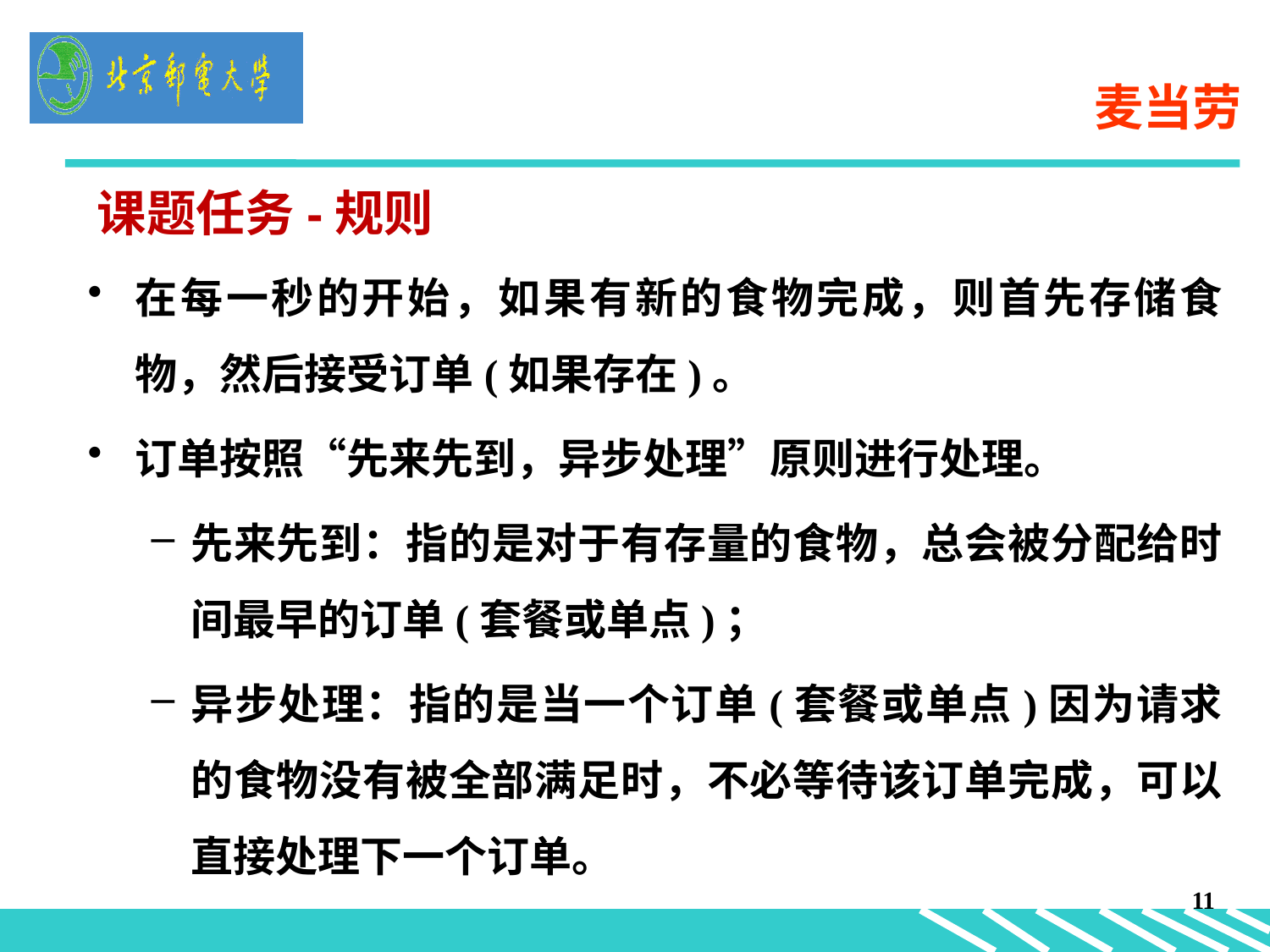

# 麦当劳
课题任务-规则
在每一秒的开始，如果有新的食物完成，则首先存储食物，然后接受订单(如果存在)。
订单按照“先来先到，异步处理”原则进行处理。
先来先到：指的是对于有存量的食物，总会被分配给时间最早的订单(套餐或单点)；
异步处理：指的是当一个订单(套餐或单点)因为请求的食物没有被全部满足时，不必等待该订单完成，可以直接处理下一个订单。
11